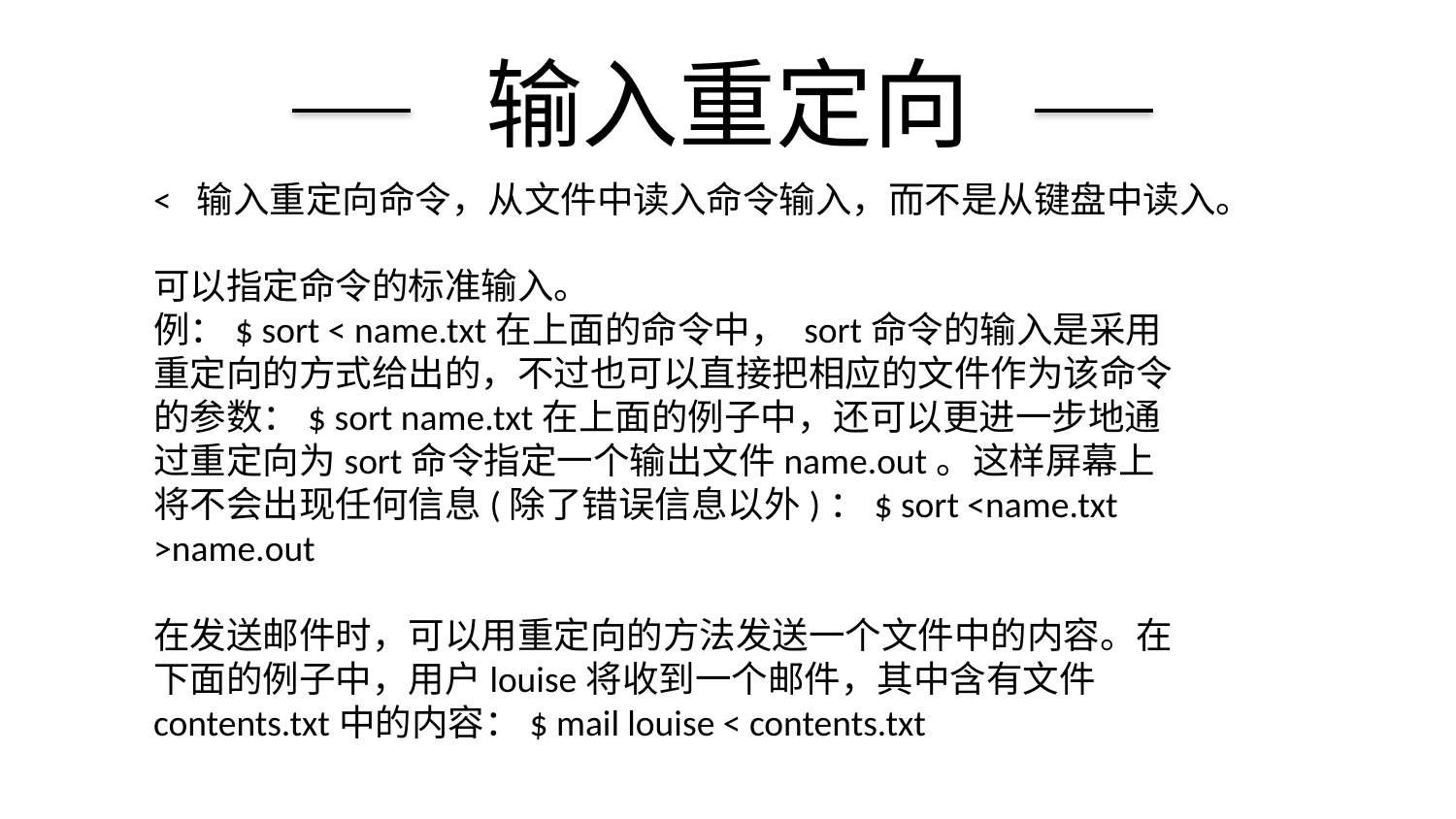

# 输入重定向
<  输入重定向命令，从文件中读入命令输入，而不是从键盘中读入。
可以指定命令的标准输入。
例：$ sort < name.txt在上面的命令中， sort命令的输入是采用重定向的方式给出的，不过也可以直接把相应的文件作为该命令的参数：$ sort name.txt在上面的例子中，还可以更进一步地通过重定向为sort命令指定一个输出文件name.out。这样屏幕上将不会出现任何信息(除了错误信息以外)：$ sort <name.txt >name.out

在发送邮件时，可以用重定向的方法发送一个文件中的内容。在下面的例子中，用户louise将收到一个邮件，其中含有文件contents.txt中的内容：$ mail louise < contents.txt